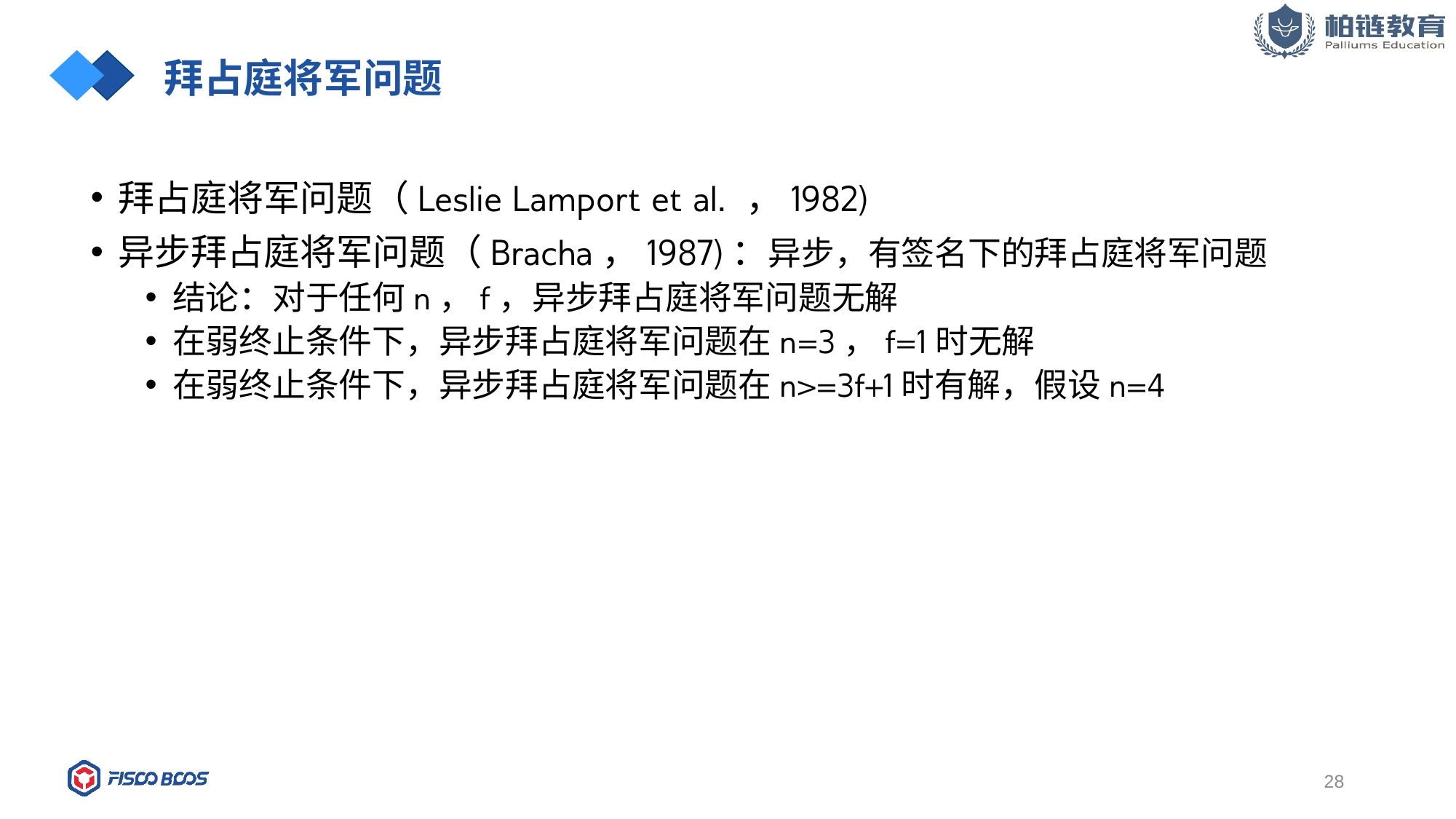

# 拜占庭将军问题
拜占庭将军问题（Leslie Lamport et al. ，1982)
异步拜占庭将军问题（Bracha，1987)：异步，有签名下的拜占庭将军问题
结论：对于任何n，f，异步拜占庭将军问题无解
在弱终止条件下，异步拜占庭将军问题在n=3，f=1时无解
在弱终止条件下，异步拜占庭将军问题在n>=3f+1时有解，假设n=4
28